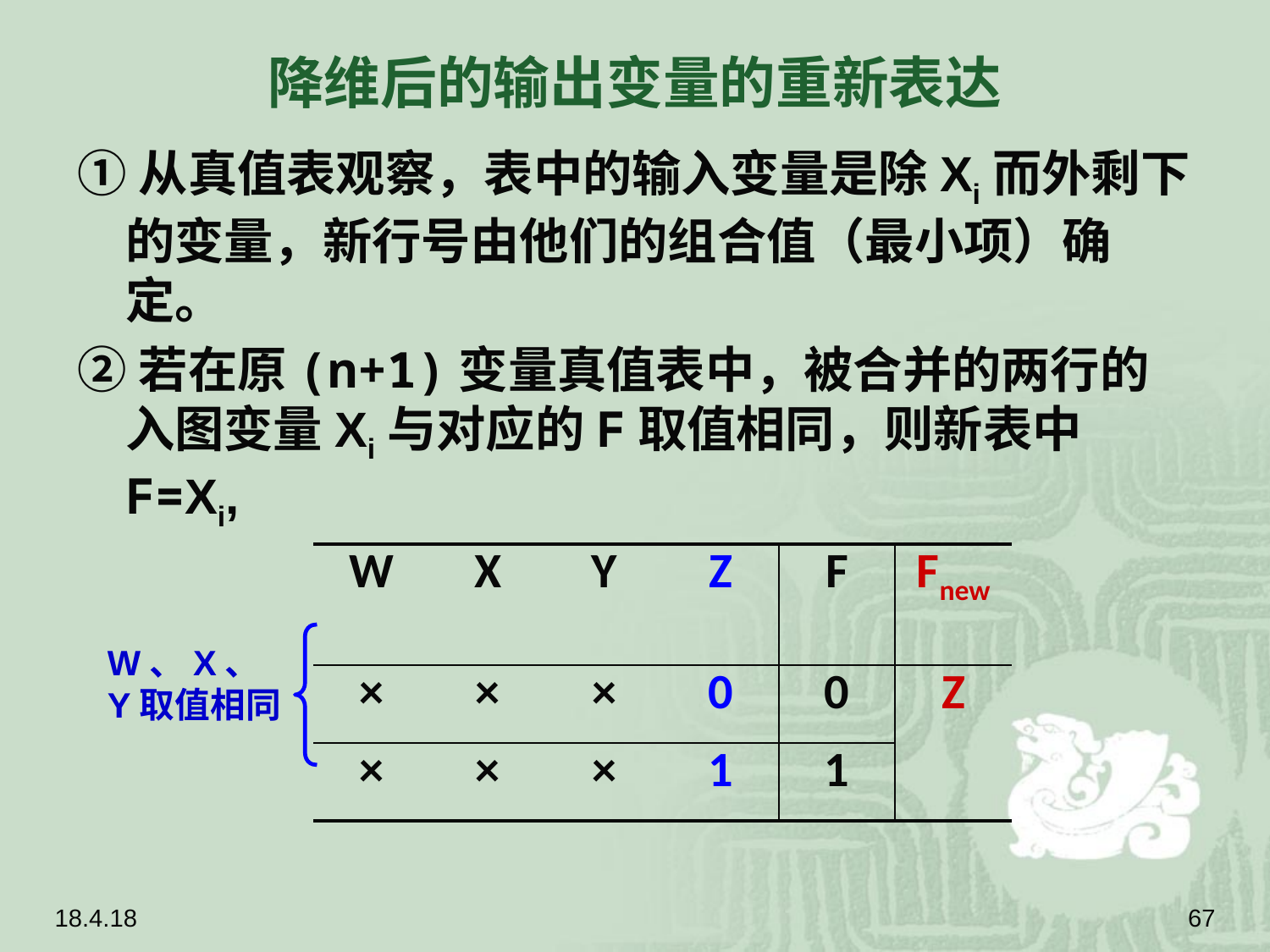

# 降维后的输出变量的重新表达
①从真值表观察，表中的输入变量是除Xi而外剩下的变量，新行号由他们的组合值（最小项）确定。
②若在原(n+1)变量真值表中，被合并的两行的入图变量Xi与对应的F取值相同，则新表中F=Xi,

| W | X | Y | Z | F | Fnew |
| --- | --- | --- | --- | --- | --- |
| × | × | × | 0 | 0 | Z |
| × | × | × | 1 | 1 |  |

W、X、Y取值相同
18.4.18
67